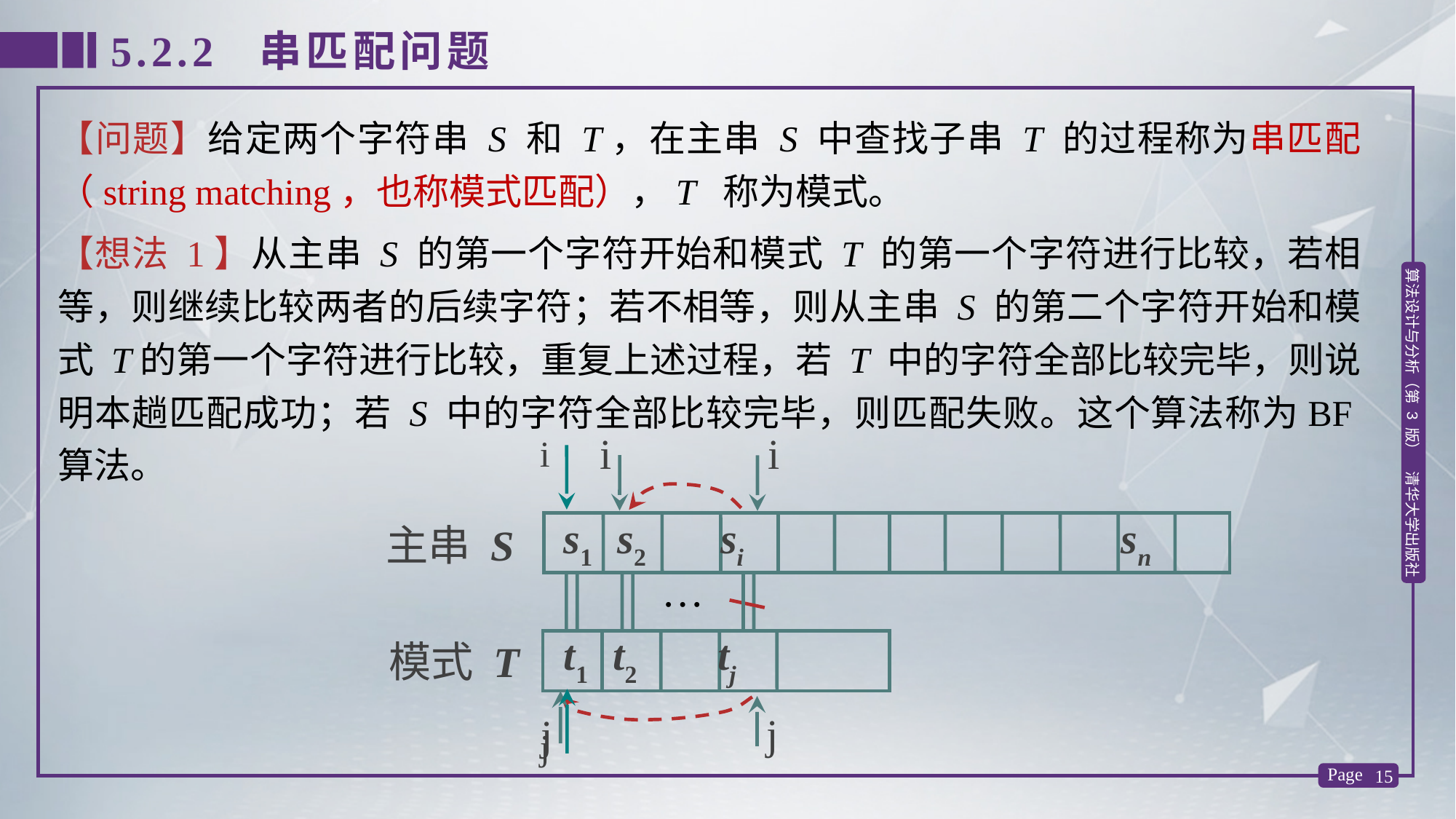

5.2.2  串匹配问题
【问题】给定两个字符串 S 和 T，在主串 S 中查找子串 T 的过程称为串匹配（string matching，也称模式匹配），T  称为模式。
【想法 1】从主串 S 的第一个字符开始和模式 T 的第一个字符进行比较，若相等，则继续比较两者的后续字符；若不相等，则从主串 S 的第二个字符开始和模式 T的第一个字符进行比较，重复上述过程，若 T 中的字符全部比较完毕，则说明本趟匹配成功；若 S 中的字符全部比较完毕，则匹配失败。这个算法称为BF算法。
i

j
i

i

s1    s2            si                                                             sn

主串 S
…

t1    t2             tj

模式 T

j

j